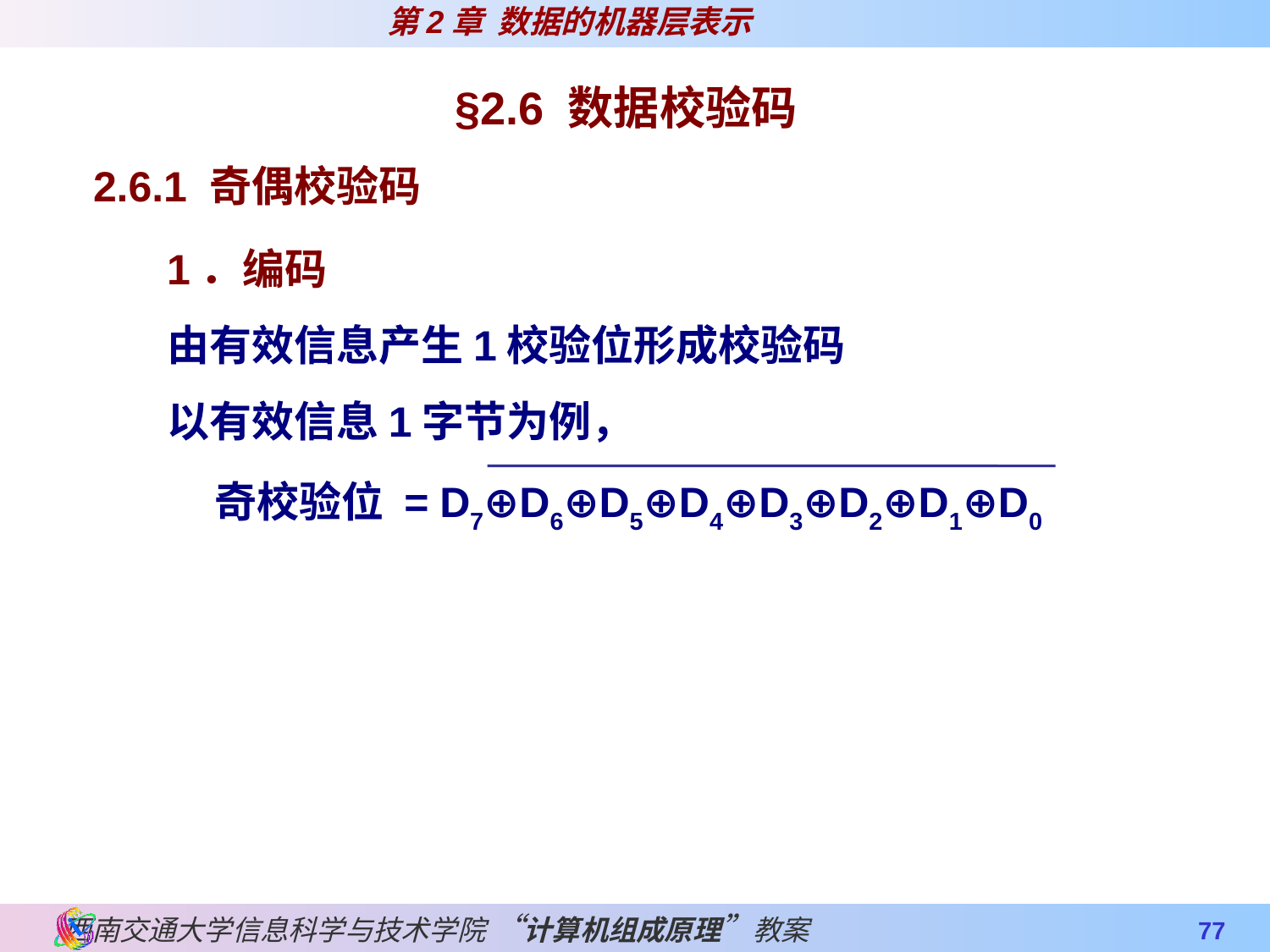

§2.6 数据校验码
 2.6.1 奇偶校验码

1．编码
由有效信息产生1校验位形成校验码
以有效信息1字节为例，
    奇校验位 = D7⊕D6⊕D5⊕D4⊕D3⊕D2⊕D1⊕D0